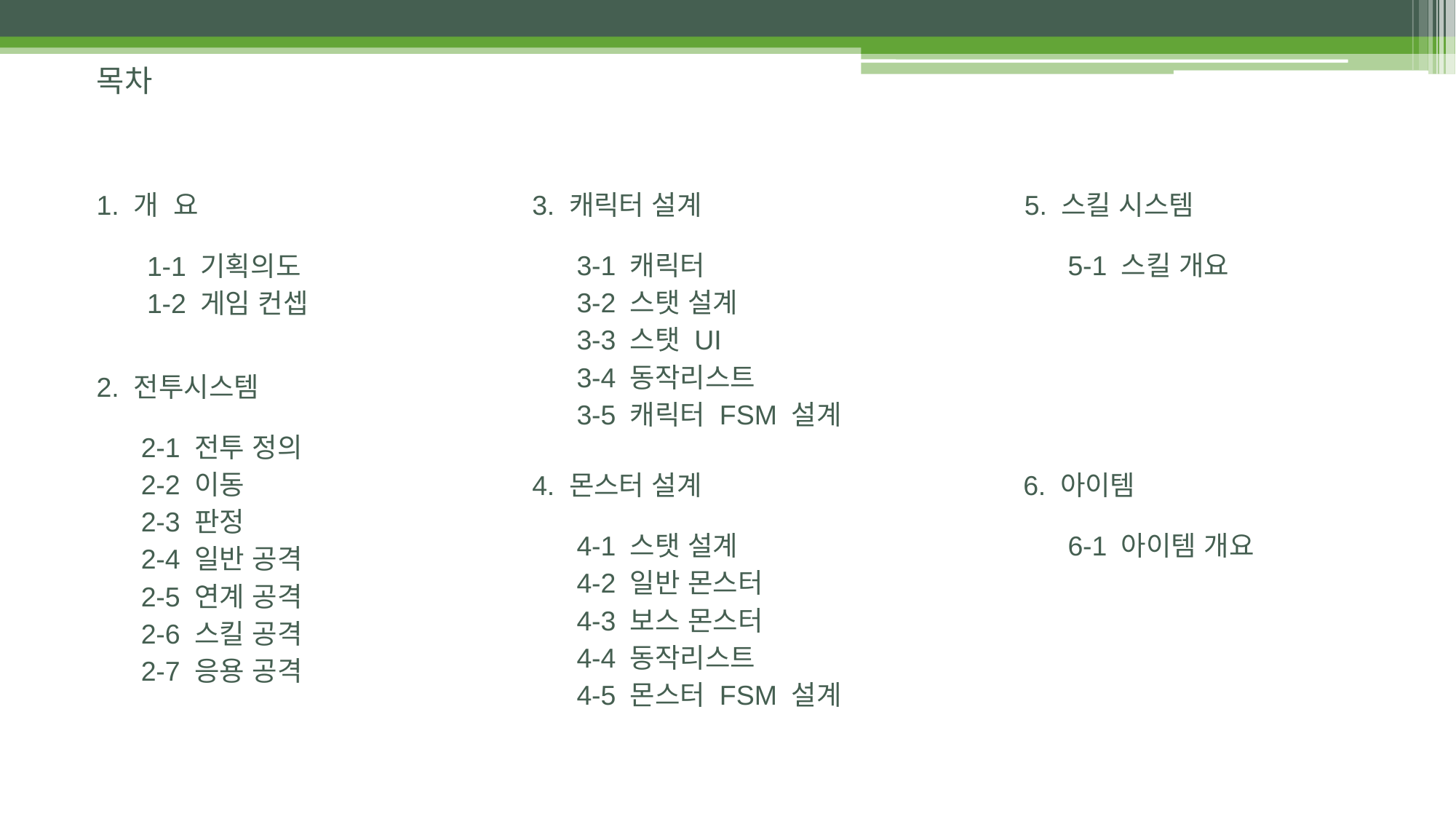

# 목차
1. 개  요

3. 캐릭터 설계

3-1 캐릭터
3-2 스탯 설계
3-3 스탯 UI
3-4 동작리스트
3-5 캐릭터 FSM 설계

5. 스킬 시스템

5-1 스킬 개요

1-1 기획의도
1-2 게임 컨셉

2. 전투시스템

2-1 전투 정의
2-2 이동
2-3 판정
2-4 일반 공격
2-5 연계 공격
2-6 스킬 공격
2-7 응용 공격

4. 몬스터 설계

4-1 스탯 설계
4-2 일반 몬스터
4-3 보스 몬스터
4-4 동작리스트
4-5 몬스터 FSM 설계

6. 아이템

6-1 아이템 개요